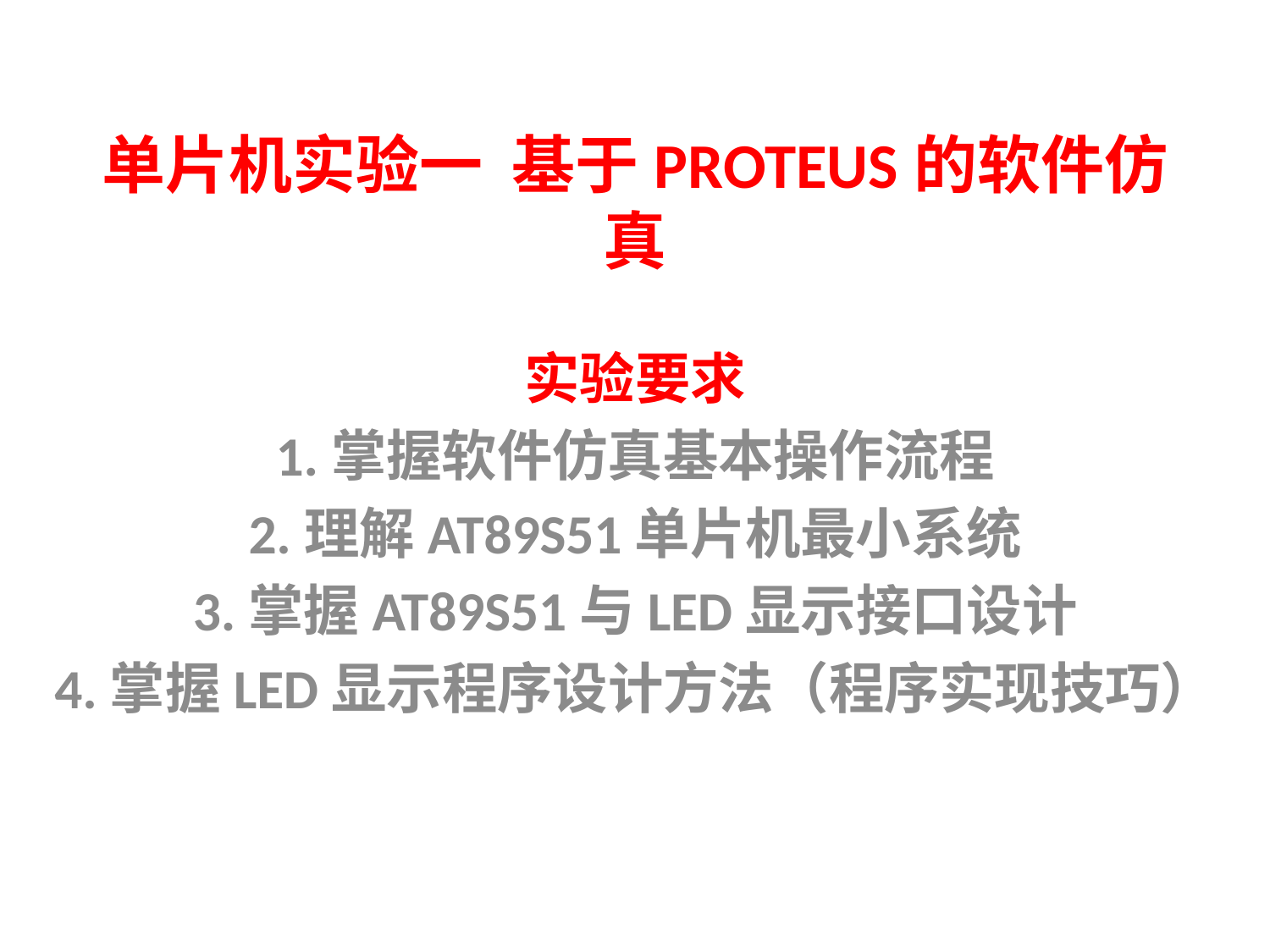

# 单片机实验一  基于PROTEUS的软件仿真
实验要求
1.掌握软件仿真基本操作流程
2.理解AT89S51单片机最小系统
3.掌握AT89S51与LED显示接口设计
4.掌握LED显示程序设计方法（程序实现技巧）